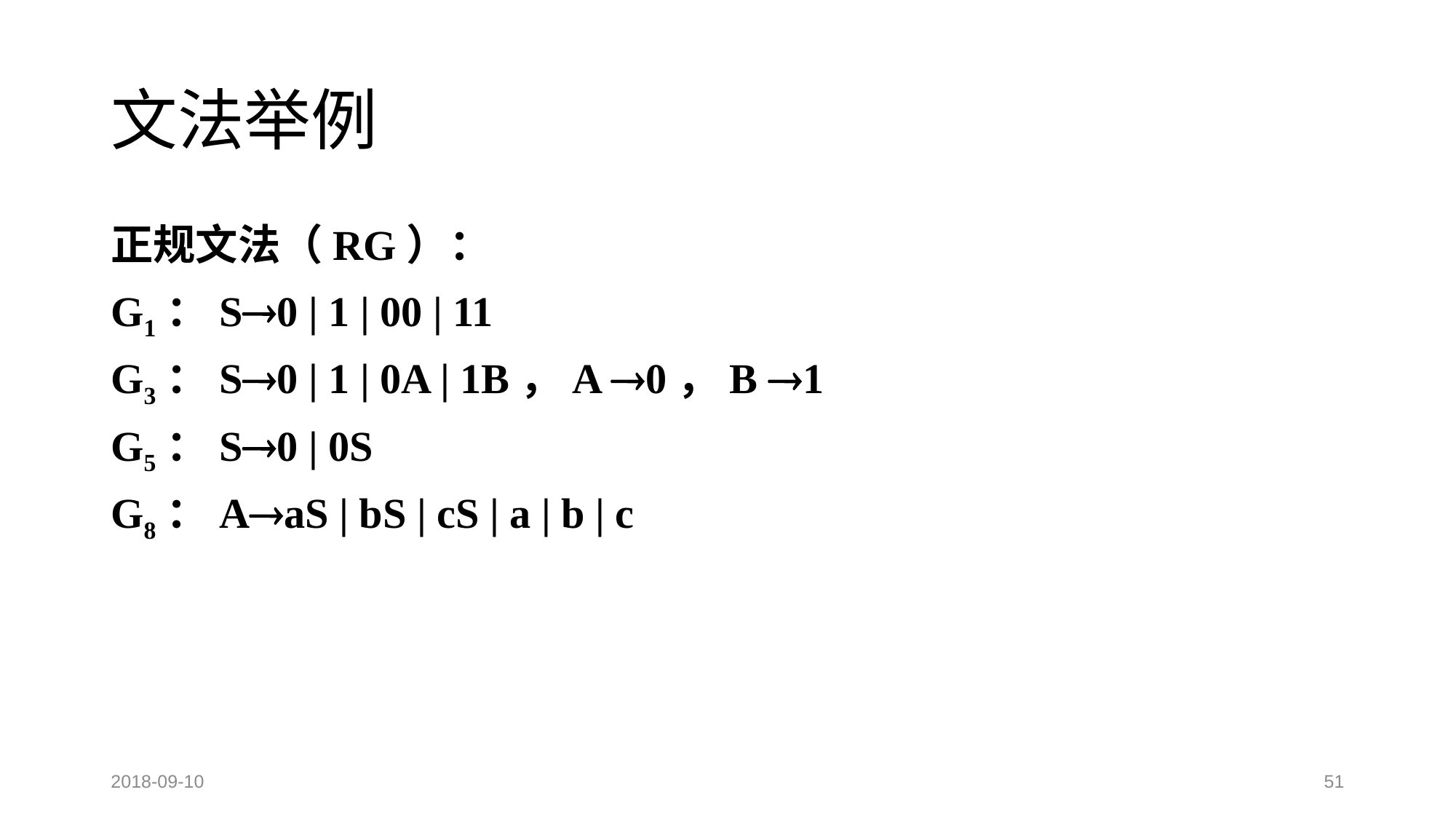

# 文法举例
正规文法（RG）：
G1：S→0 | 1 | 00 | 11
G3：S→0 | 1 | 0A | 1B，A →0，B →1
G5：S→0 | 0S
G8：A→aS | bS | cS | a | b | c
2018-09-10
51